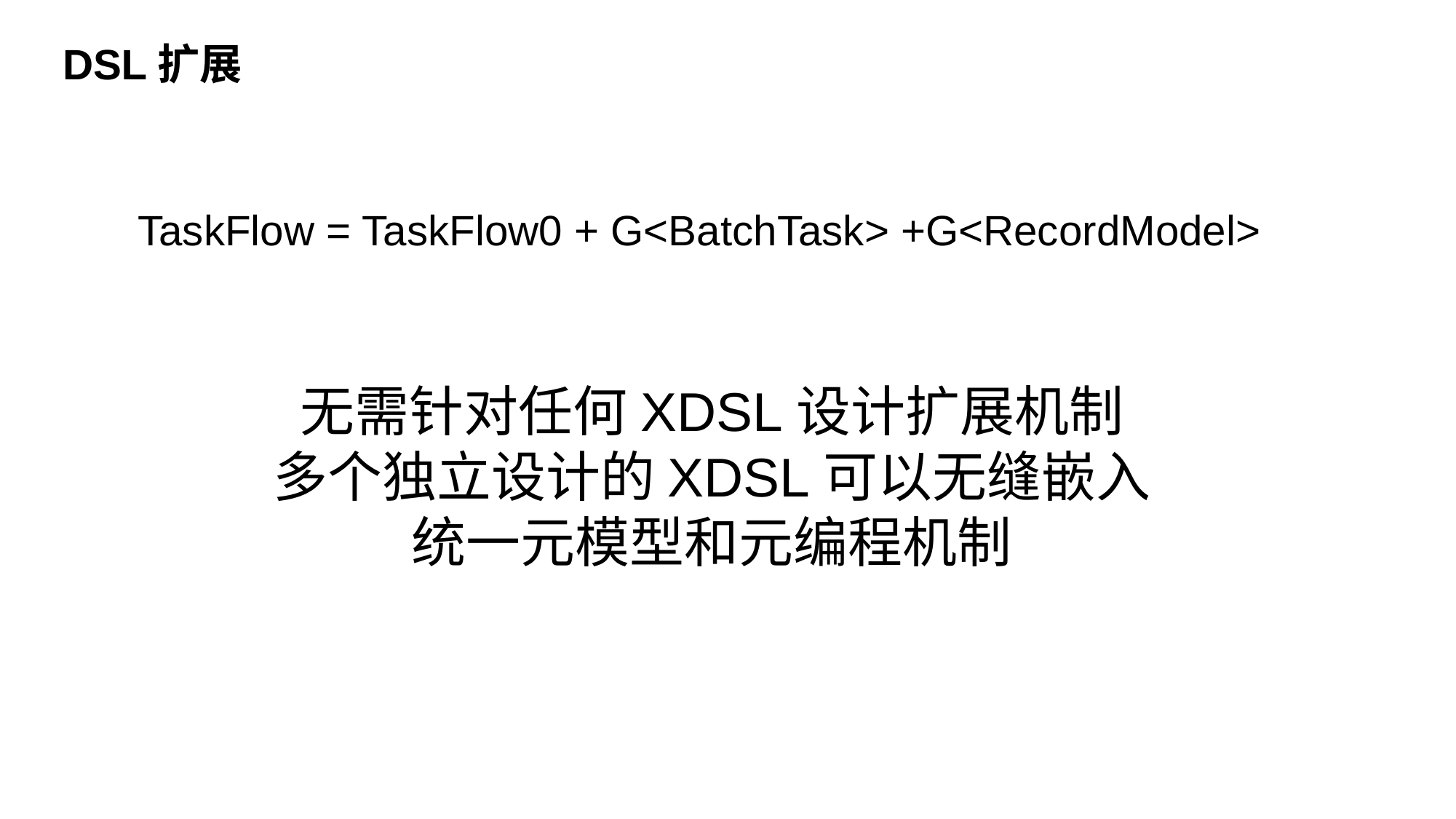

DSL扩展
TaskFlow = TaskFlow0 + G<BatchTask> +G<RecordModel>
无需针对任何XDSL设计扩展机制
多个独立设计的XDSL可以无缝嵌入
统一元模型和元编程机制